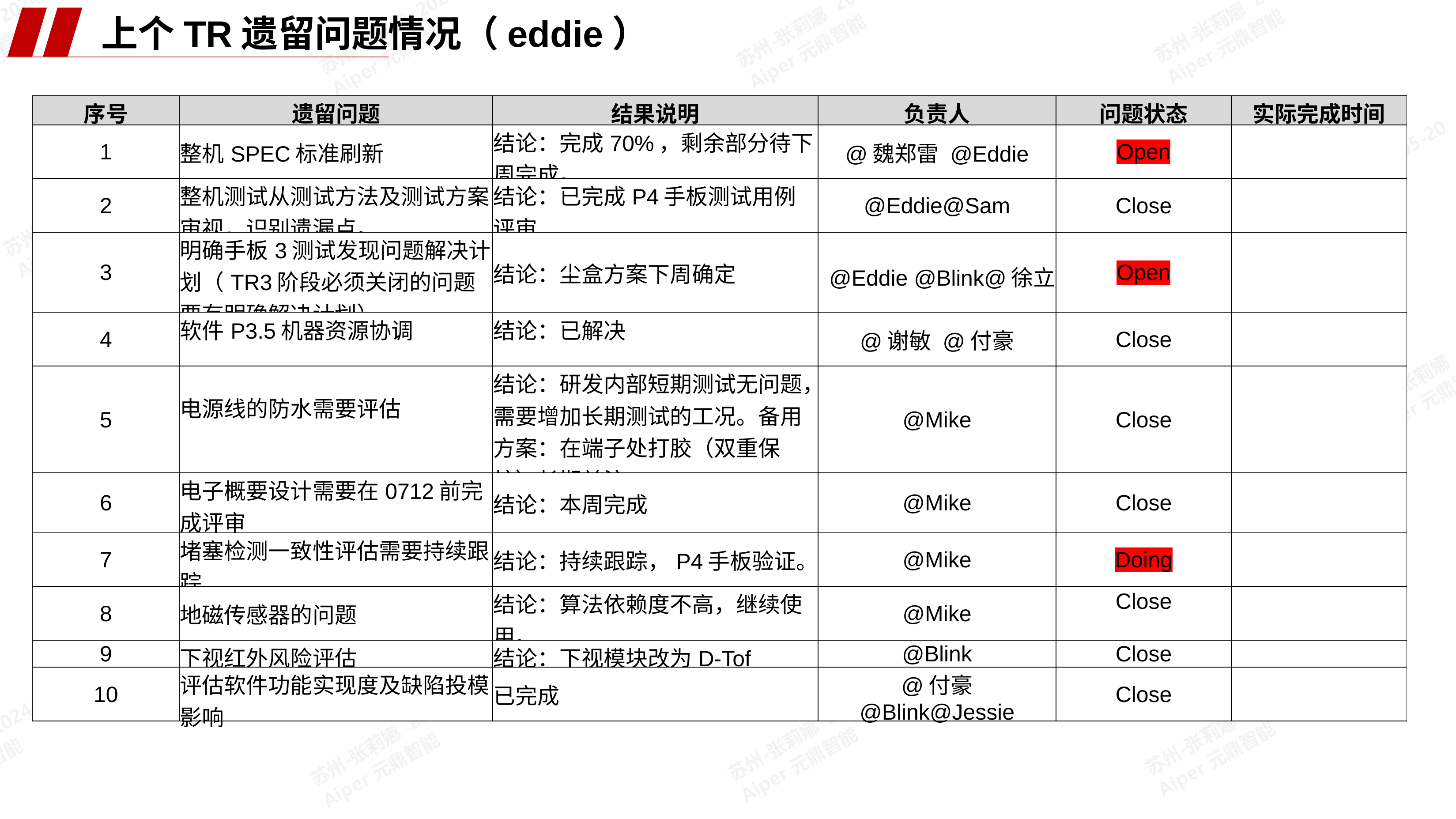

上个TR遗留问题情况（eddie）
| 序号 | 遗留问题 | 结果说明 | 负责人 | 问题状态 | 实际完成时间 |
| --- | --- | --- | --- | --- | --- |
| 1 | 整机SPEC标准刷新 | 结论：完成70%，剩余部分待下周完成。 | @魏郑雷 @Eddie | Open |  |
| 2 | 整机测试从测试方法及测试方案审视，识别遗漏点。 | 结论：已完成P4手板测试用例评审 | @Eddie@Sam | Close |  |
| 3 | 明确手板3测试发现问题解决计划（TR3阶段必须关闭的问题要有明确解决计划） | 结论：尘盒方案下周确定 | @Eddie @Blink@徐立 | Open |  |
| 4 | 软件P3.5机器资源协调 | 结论：已解决 | @谢敏 @付豪 | Close |  |
| 5 | 电源线的防水需要评估 | 结论：研发内部短期测试无问题，需要增加长期测试的工况。备用方案：在端子处打胶（双重保护）长期关注 | @Mike | Close |  |
| 6 | 电子概要设计需要在0712前完成评审 | 结论：本周完成 | @Mike | Close |  |
| 7 | 堵塞检测一致性评估需要持续跟踪 | 结论：持续跟踪，P4手板验证。 | @Mike | Doing |  |
| 8 | 地磁传感器的问题 | 结论：算法依赖度不高，继续使用。 | @Mike | Close |  |
| 9 | 下视红外风险评估 | 结论：下视模块改为D-Tof | @Blink | Close |  |
| 10 | 评估软件功能实现度及缺陷投模影响 | 已完成 | @付豪 @Blink@Jessie | Close |  |